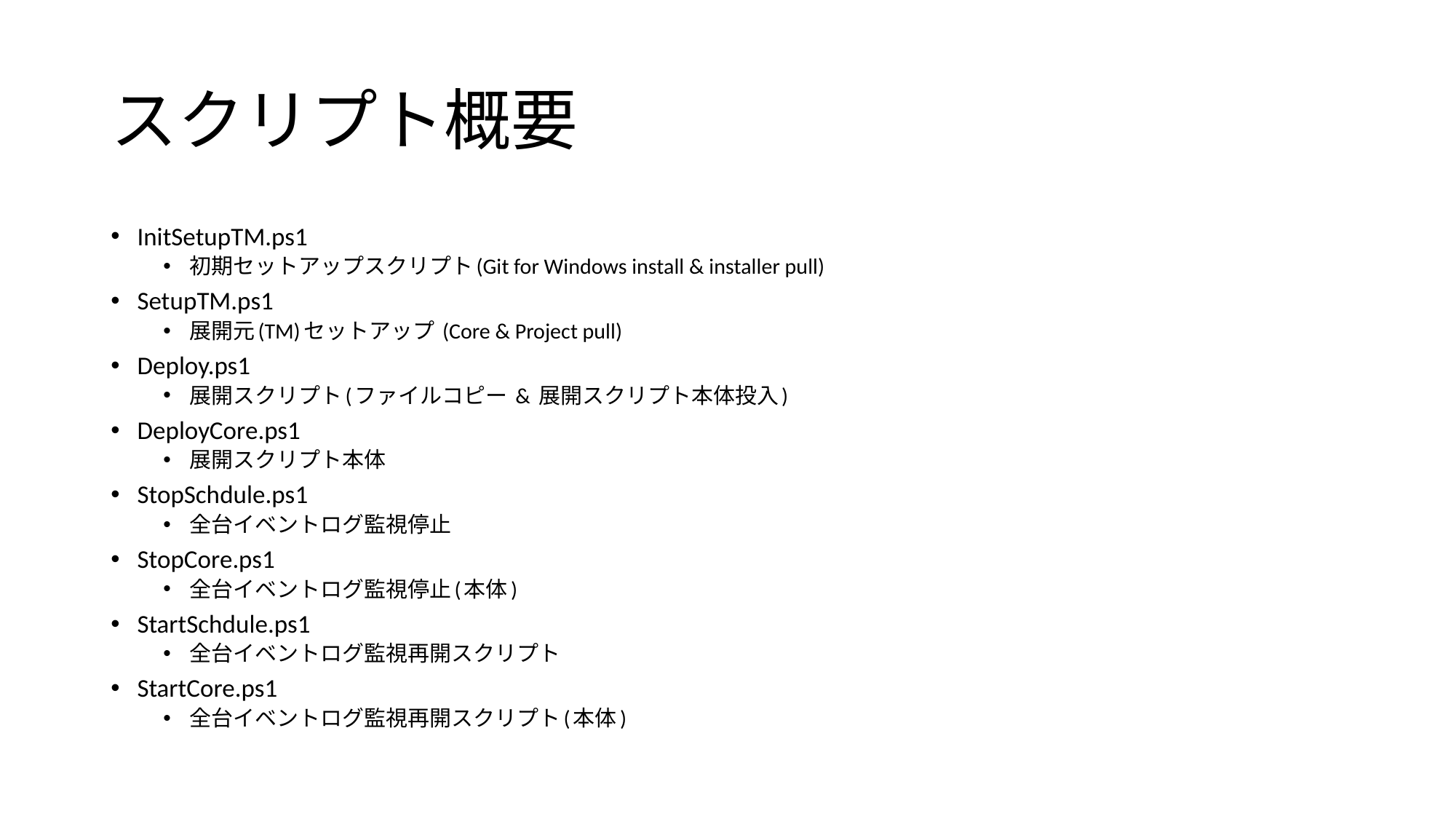

# スクリプト概要
InitSetupTM.ps1
初期セットアップスクリプト(Git for Windows install & installer pull)
SetupTM.ps1
展開元(TM)セットアップ (Core & Project pull)
Deploy.ps1
展開スクリプト(ファイルコピー & 展開スクリプト本体投入)
DeployCore.ps1
展開スクリプト本体
StopSchdule.ps1
全台イベントログ監視停止
StopCore.ps1
全台イベントログ監視停止(本体)
StartSchdule.ps1
全台イベントログ監視再開スクリプト
StartCore.ps1
全台イベントログ監視再開スクリプト(本体)